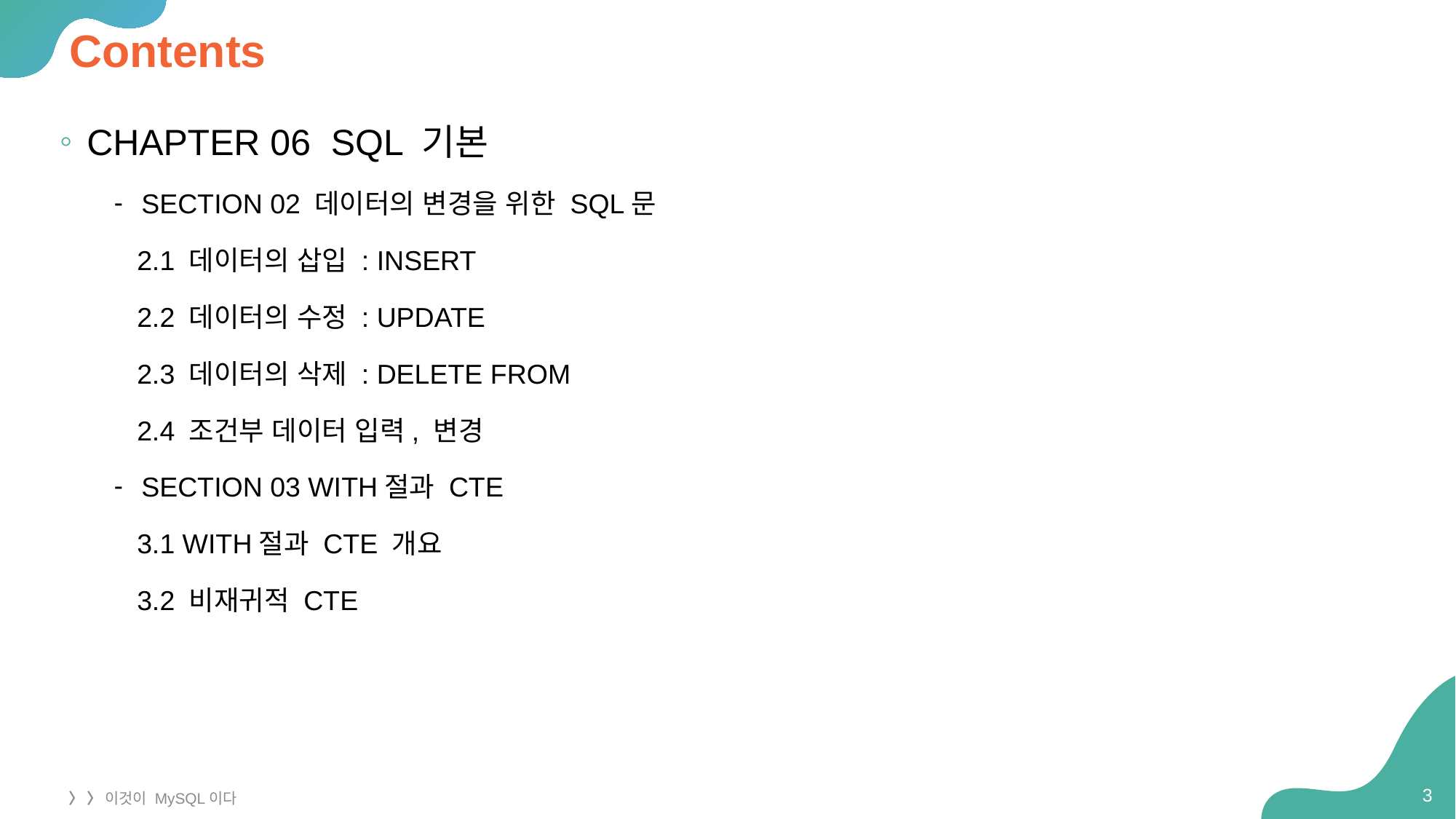

# Contents
CHAPTER 06  SQL 기본
SECTION 02 데이터의 변경을 위한 SQL문
   2.1 데이터의 삽입 : INSERT
   2.2 데이터의 수정 : UPDATE
   2.3 데이터의 삭제 : DELETE FROM
   2.4 조건부 데이터 입력, 변경
SECTION 03 WITH절과 CTE
   3.1 WITH절과 CTE 개요
   3.2 비재귀적 CTE
3
〉 〉 이것이 MySQL이다